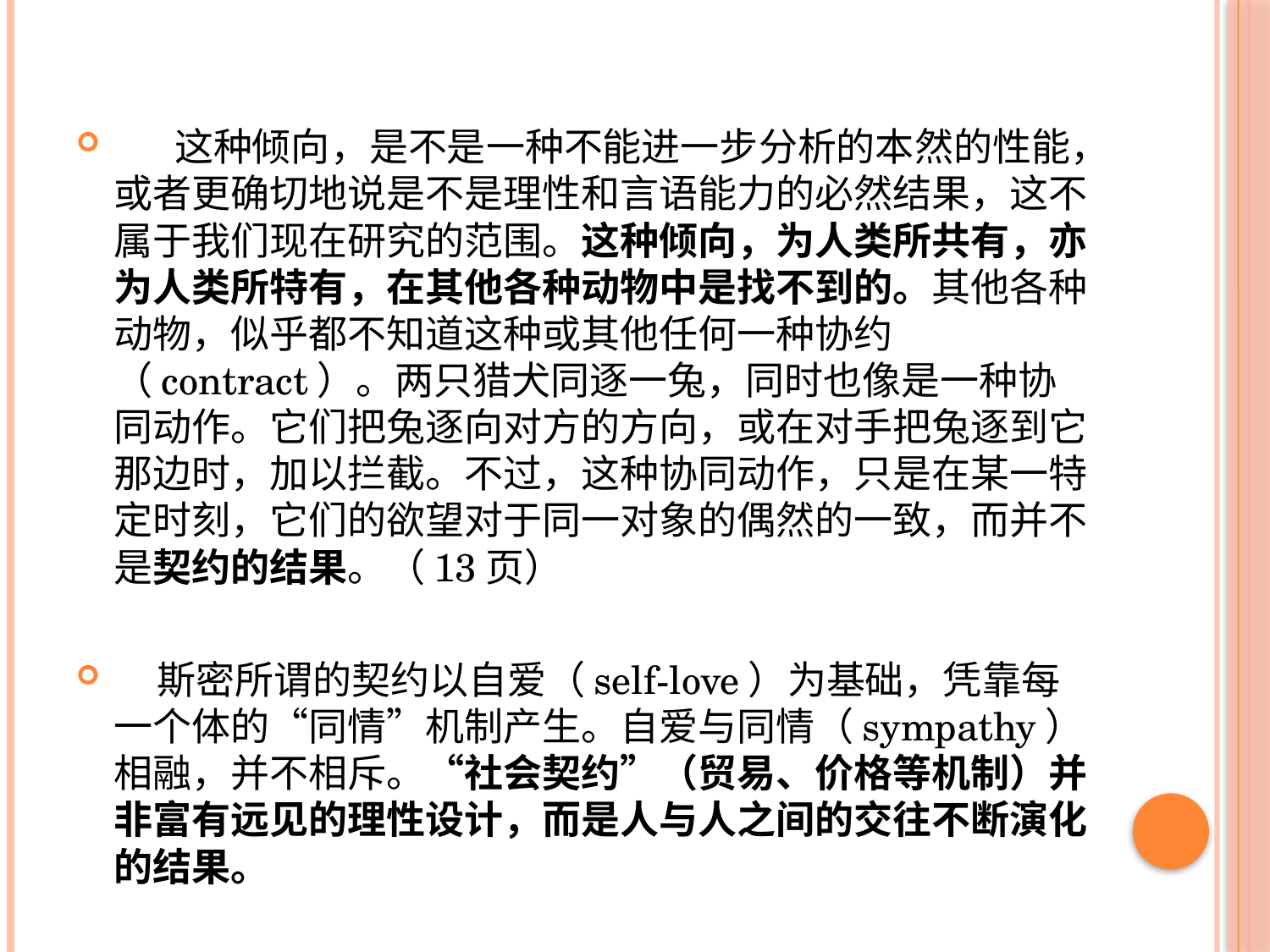

#
      这种倾向，是不是一种不能进一步分析的本然的性能，或者更确切地说是不是理性和言语能力的必然结果，这不属于我们现在研究的范围。这种倾向，为人类所共有，亦为人类所特有，在其他各种动物中是找不到的。其他各种动物，似乎都不知道这种或其他任何一种协约（contract）。两只猎犬同逐一兔，同时也像是一种协同动作。它们把兔逐向对方的方向，或在对手把兔逐到它那边时，加以拦截。不过，这种协同动作，只是在某一特定时刻，它们的欲望对于同一对象的偶然的一致，而并不是契约的结果。（13页）

    斯密所谓的契约以自爱（self-love）为基础，凭靠每一个体的“同情”机制产生。自爱与同情（sympathy）相融，并不相斥。“社会契约”（贸易、价格等机制）并非富有远见的理性设计，而是人与人之间的交往不断演化的结果。